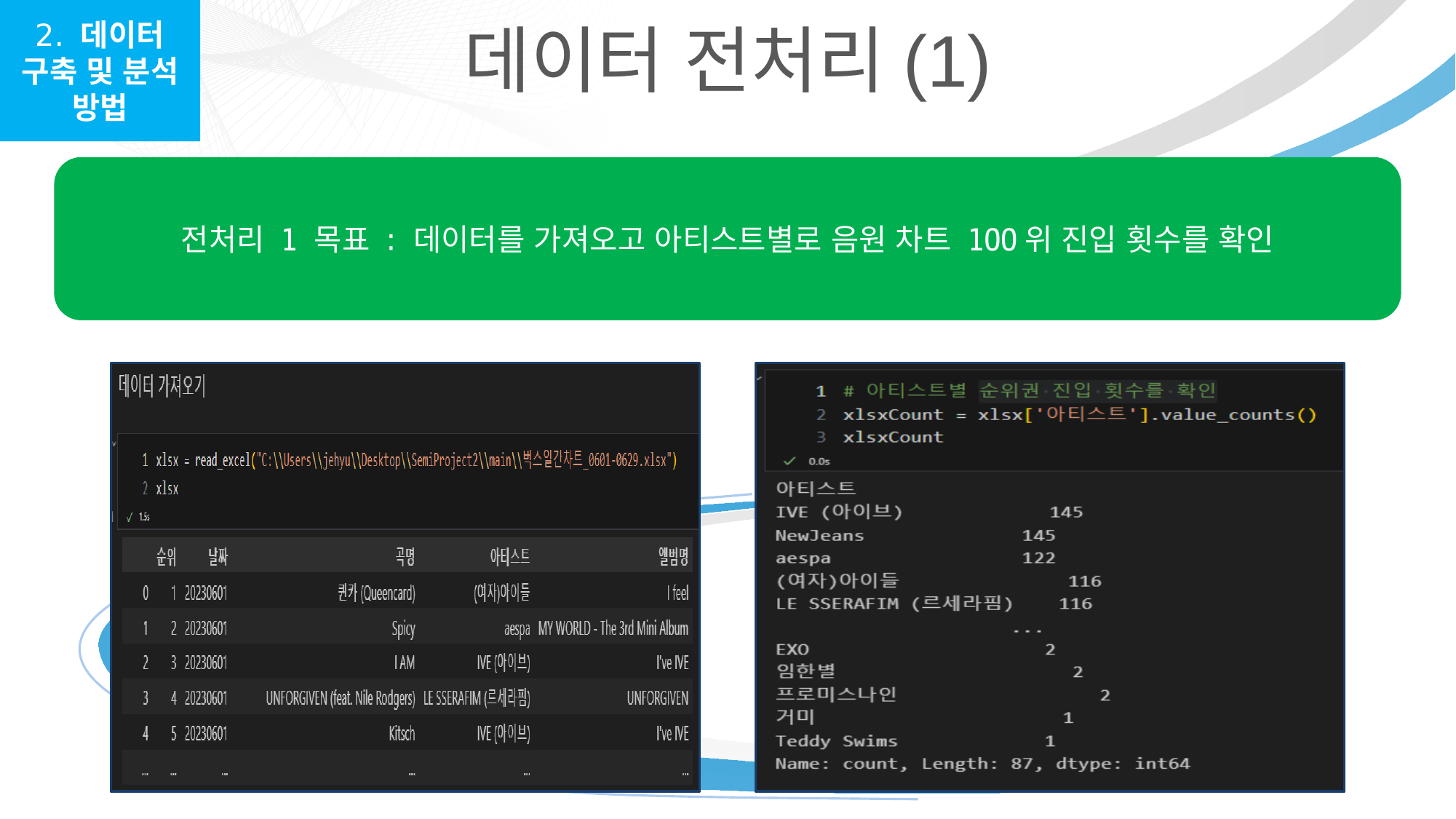

2. 데이터 구축 및 분석 방법
데이터 전처리(1)
전처리 1 목표 : 데이터를 가져오고 아티스트별로 음원 차트 100위 진입 횟수를 확인